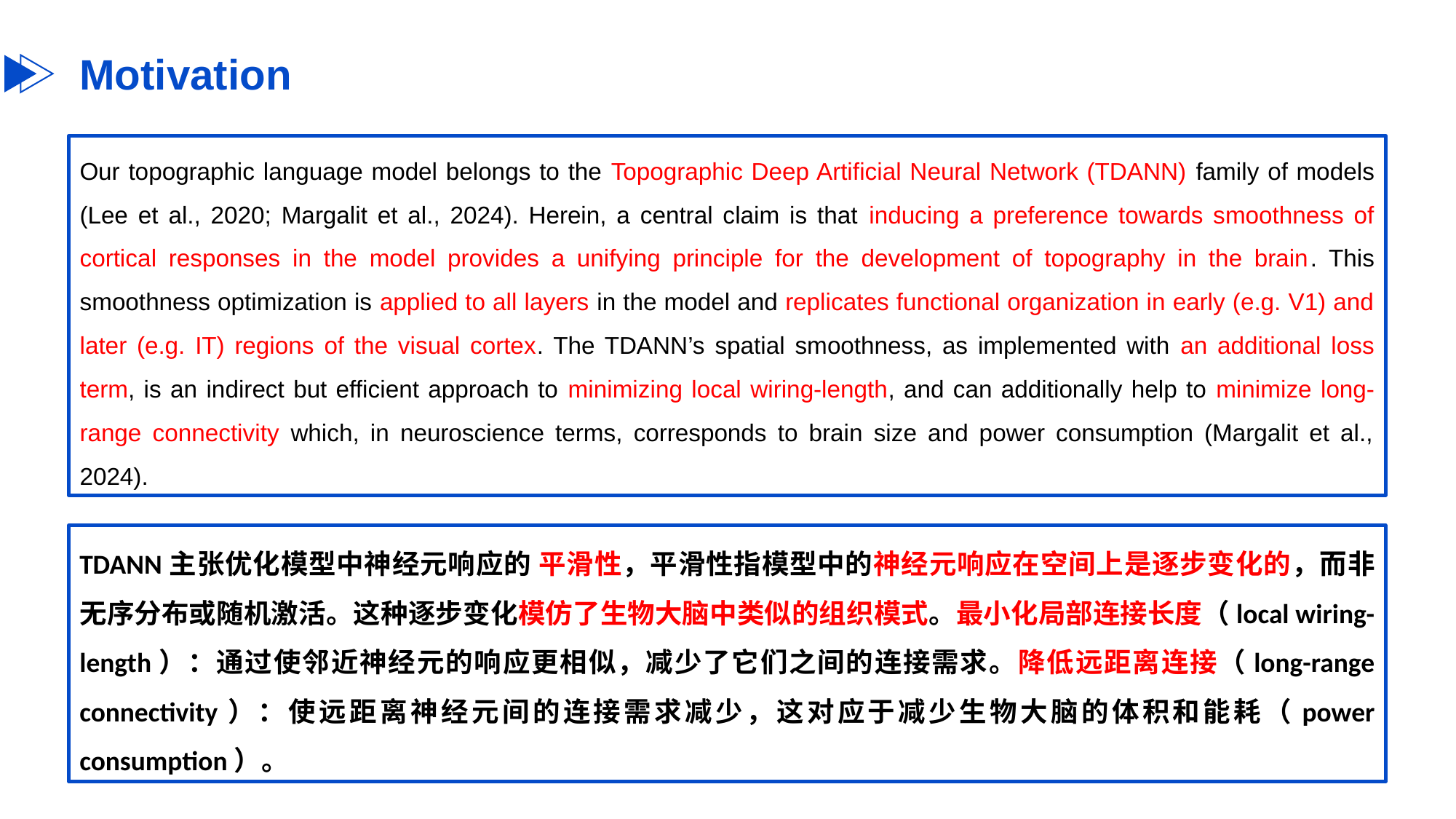

Motivation

Our topographic language model belongs to the Topographic Deep Artificial Neural Network (TDANN) family of models (Lee et al., 2020; Margalit et al., 2024). Herein, a central claim is that inducing a preference towards smoothness of cortical responses in the model provides a unifying principle for the development of topography in the brain. This smoothness optimization is applied to all layers in the model and replicates functional organization in early (e.g. V1) and later (e.g. IT) regions of the visual cortex. The TDANN’s spatial smoothness, as implemented with an additional loss term, is an indirect but efficient approach to minimizing local wiring-length, and can additionally help to minimize long-range connectivity which, in neuroscience terms, corresponds to brain size and power consumption (Margalit et al., 2024).
TDANN主张优化模型中神经元响应的 平滑性，平滑性指模型中的神经元响应在空间上是逐步变化的，而非无序分布或随机激活。这种逐步变化模仿了生物大脑中类似的组织模式。最小化局部连接长度（local wiring-length）：通过使邻近神经元的响应更相似，减少了它们之间的连接需求。降低远距离连接（long-range connectivity）：使远距离神经元间的连接需求减少，这对应于减少生物大脑的体积和能耗（power consumption）。